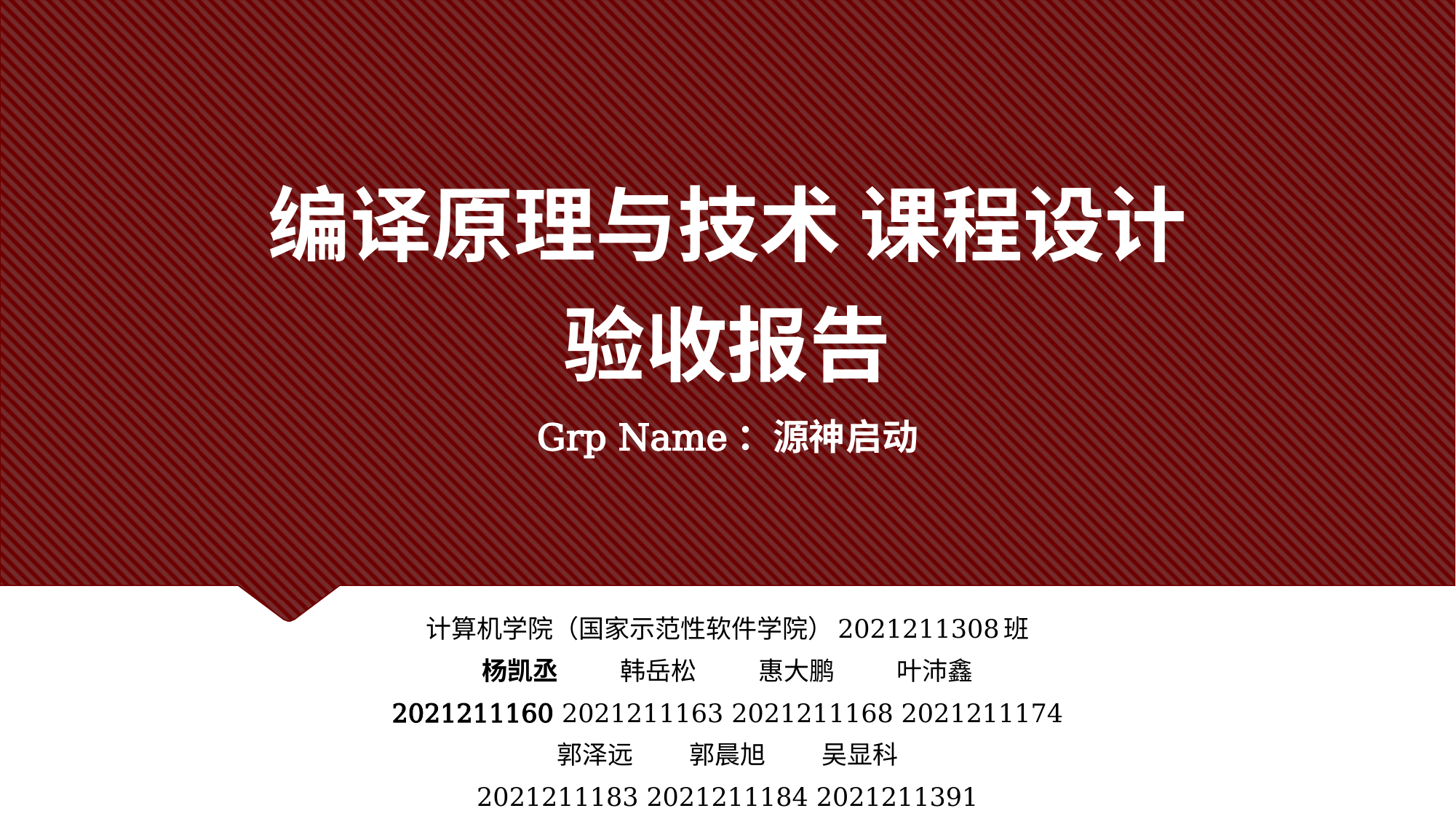

# 编译原理与技术 课程设计 验收报告 Grp Name：源神启动
计算机学院（国家示范性软件学院）2021211308班
杨凯丞           韩岳松           惠大鹏           叶沛鑫
2021211160 2021211163 2021211168 2021211174
郭泽远          郭晨旭          吴显科
2021211183 2021211184 2021211391